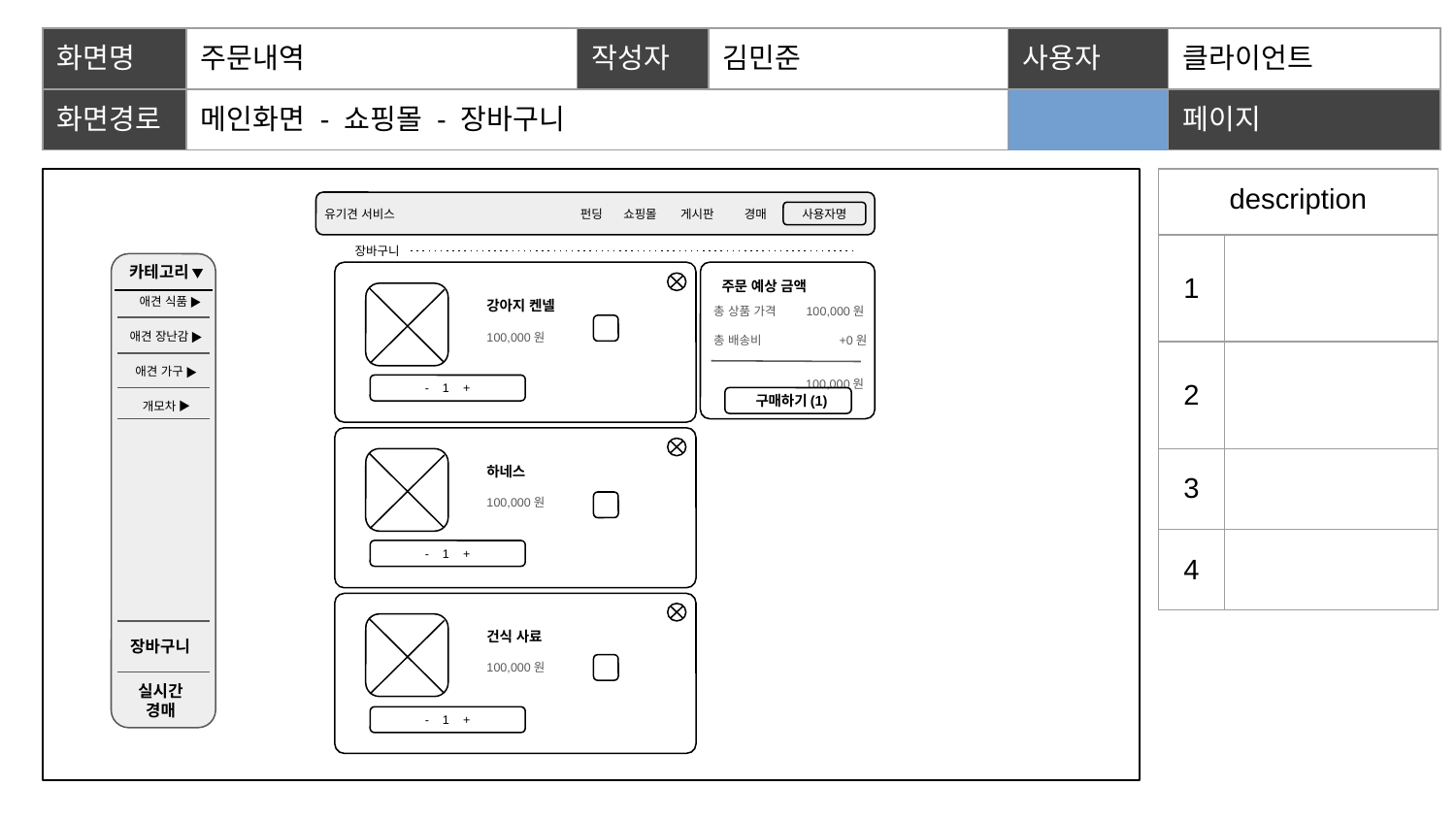

| 화면명 | 주문내역 | 작성자 | 김민준 |  | 사용자 | 클라이언트 |
| --- | --- | --- | --- | --- | --- | --- |
| 화면경로 | 메인화면 - 쇼핑몰 - 장바구니 |  |  |  | 페이지 | 12 |

| description |  |
| --- | --- |
| 1 |  |
| 2 |  |
| 3 |  |
| 4 |  |

유기견 서비스
펀딩
쇼핑몰
게시판
경매
사용자명
장바구니

카테고리

주문 예상 금액

애견 식품
강아지 켄넬

   총 상품 가격        100,000원

   총 배송비                      +0원

                               100,000원

애견 장난감
100,000원

애견 가구

-    1    +
   구매하기(1)
개모차

하네스
100,000원

-    1    +

건식 사료
장바구니

100,000원
실시간 경매
-    1    +